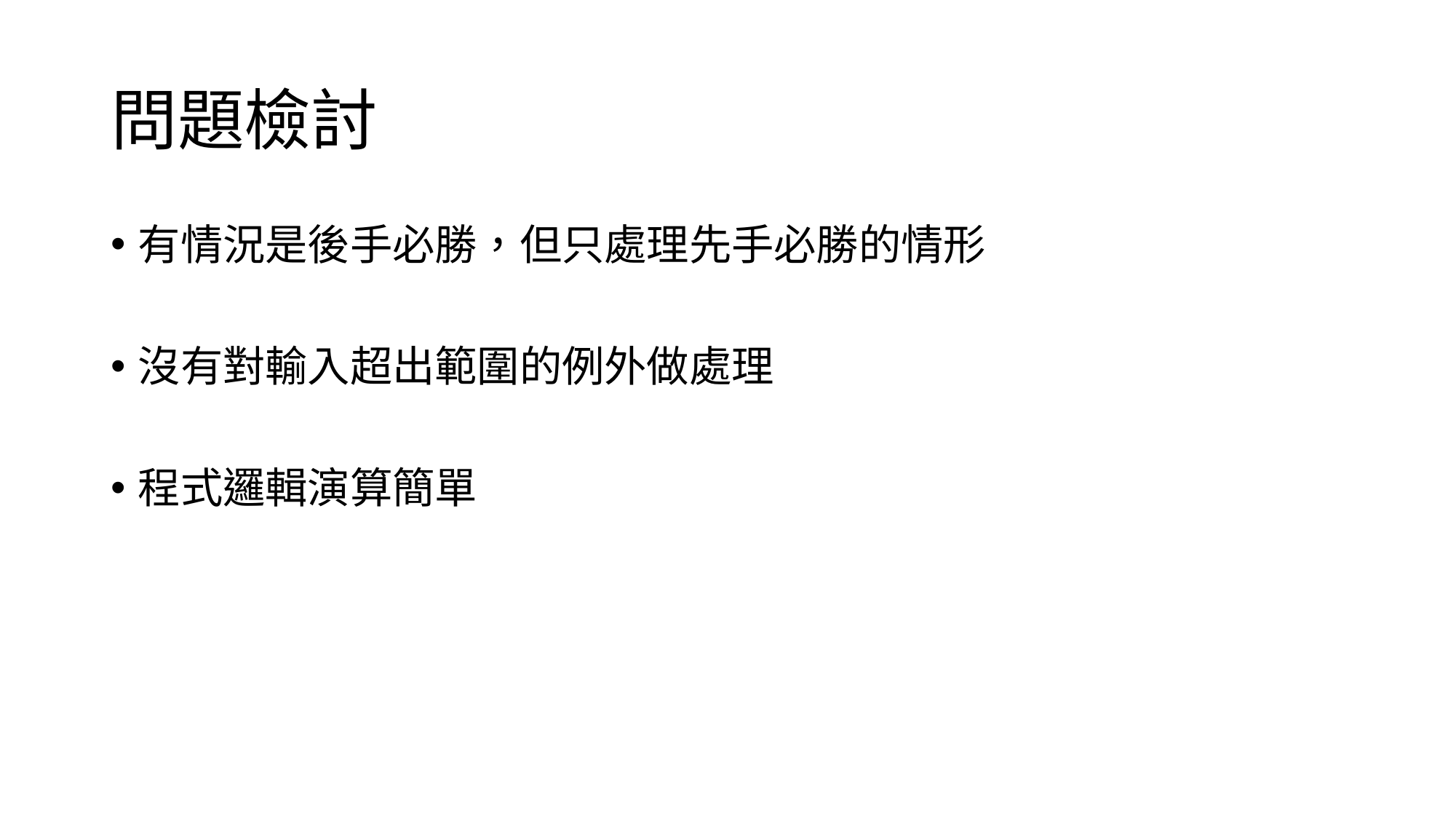

# 問題檢討
有情況是後手必勝，但只處理先手必勝的情形

沒有對輸入超出範圍的例外做處理

程式邏輯演算簡單